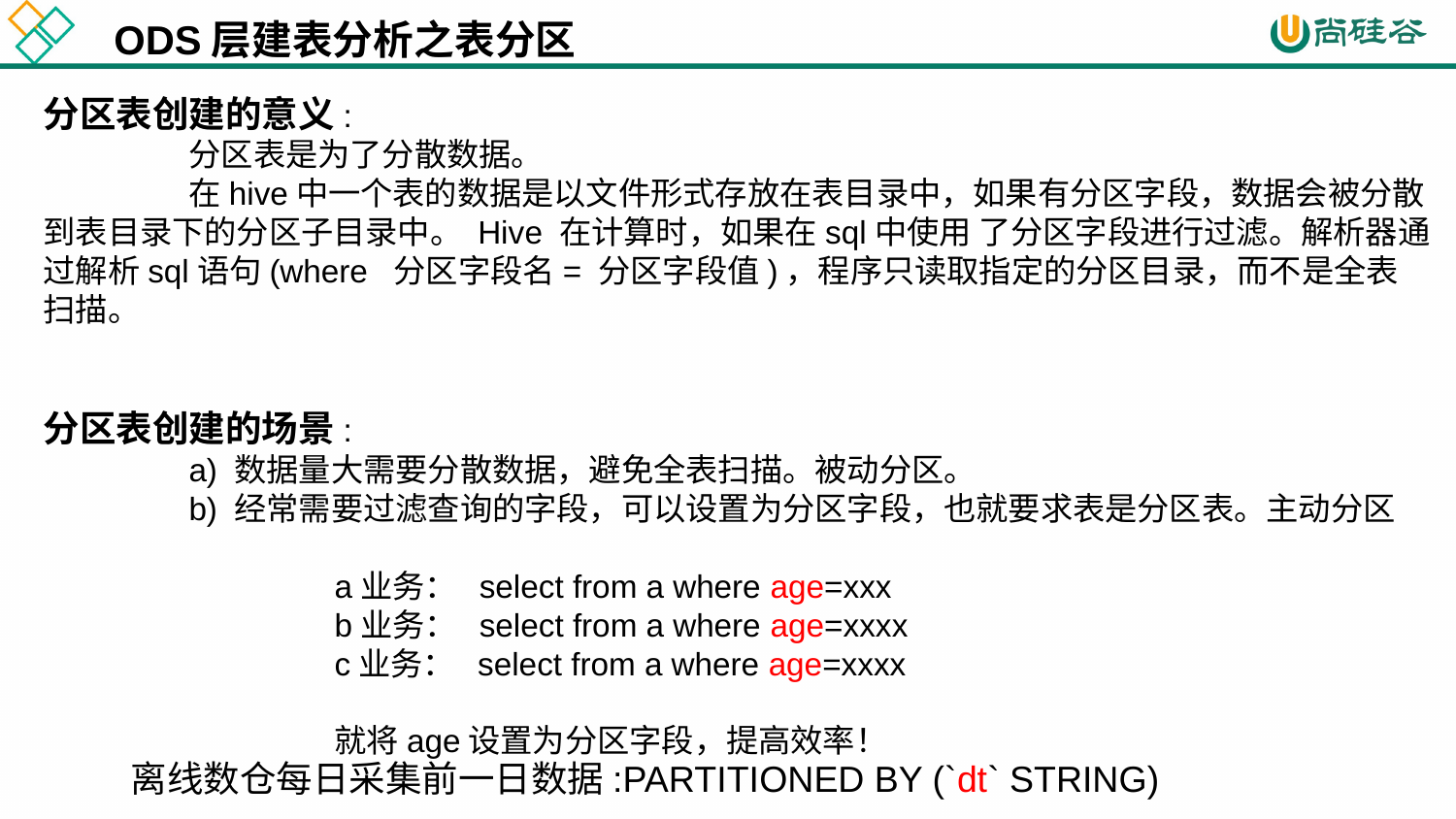

ODS层建表分析之表分区
分区表创建的意义:
	分区表是为了分散数据。
	在hive中一个表的数据是以文件形式存放在表目录中，如果有分区字段，数据会被分散到表目录下的分区子目录中。 Hive 在计算时，如果在sql中使用 了分区字段进行过滤。解析器通过解析sql语句(where  分区字段名= 分区字段值)，程序只读取指定的分区目录，而不是全表扫描。

分区表创建的场景:
​	a) 数据量大需要分散数据，避免全表扫描。被动分区。
​	b) 经常需要过滤查询的字段，可以设置为分区字段，也就要求表是分区表。主动分区

​		a业务：  select from a where age=xxx
		b业务：  select from a where age=xxxx
		c业务：  select from a where age=xxxx

​		就将age设置为分区字段，提高效率！
 离线数仓每日采集前一日数据:PARTITIONED BY (`dt` STRING)